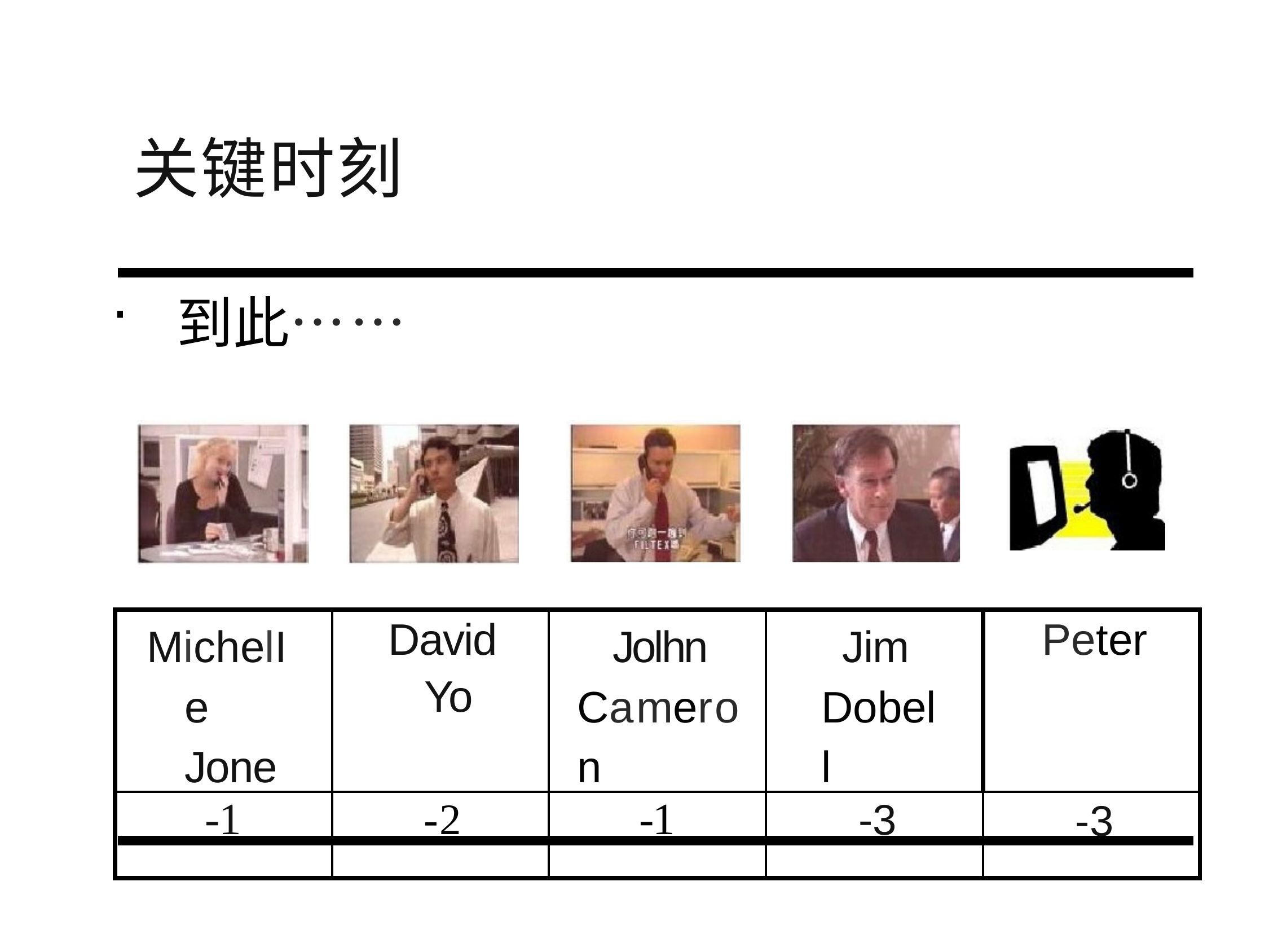

# 关键时刻

到此……

| MichelIe Jone | David Yo | Jolhn Cameron | Jim Dobell | Peter |
| --- | --- | --- | --- | --- |
| -1 | -2 | -1 | -3 | -3 |